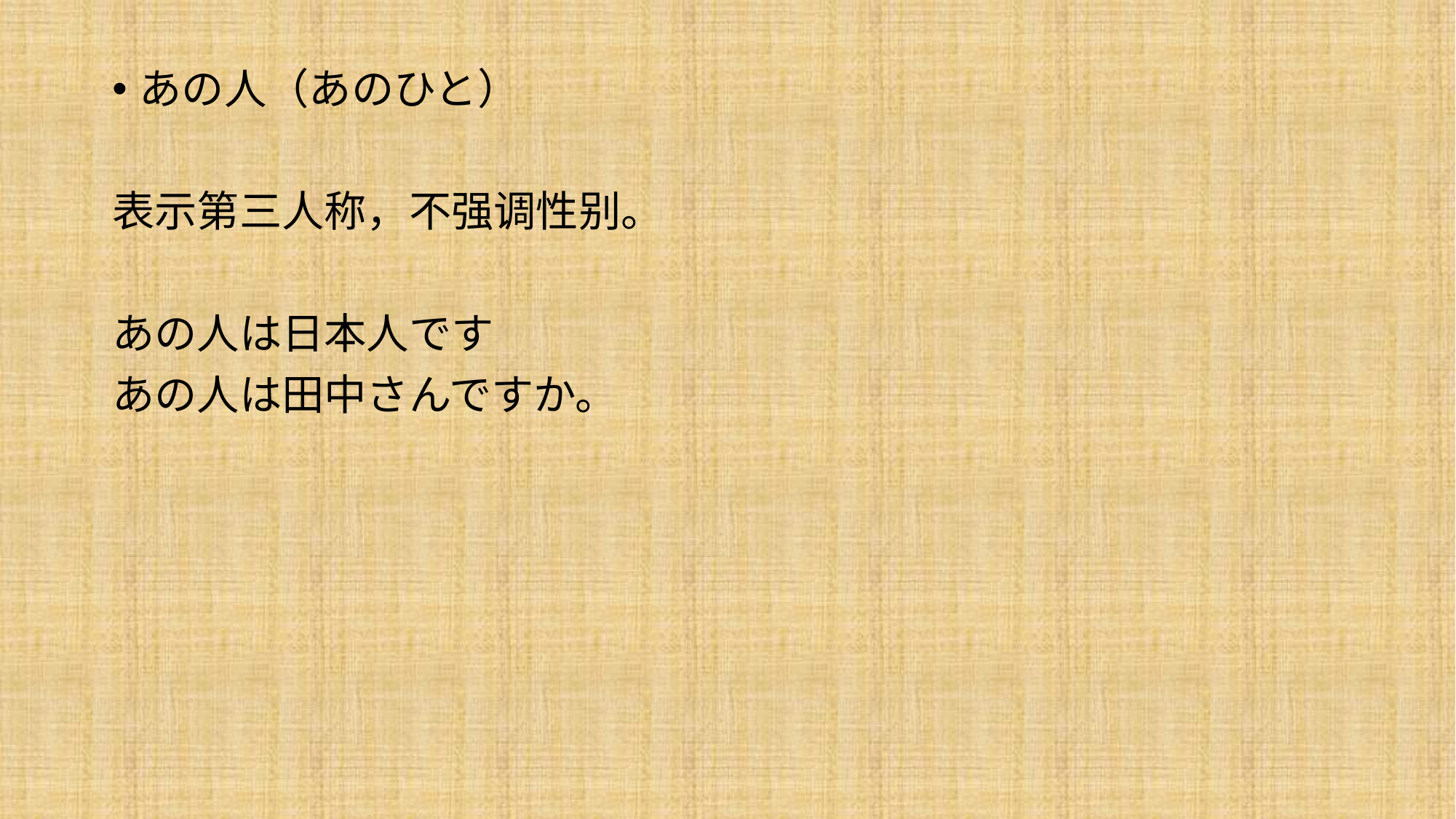

あの人（あのひと）

表示第三人称，不强调性别。

あの人は日本人です
あの人は田中さんですか。